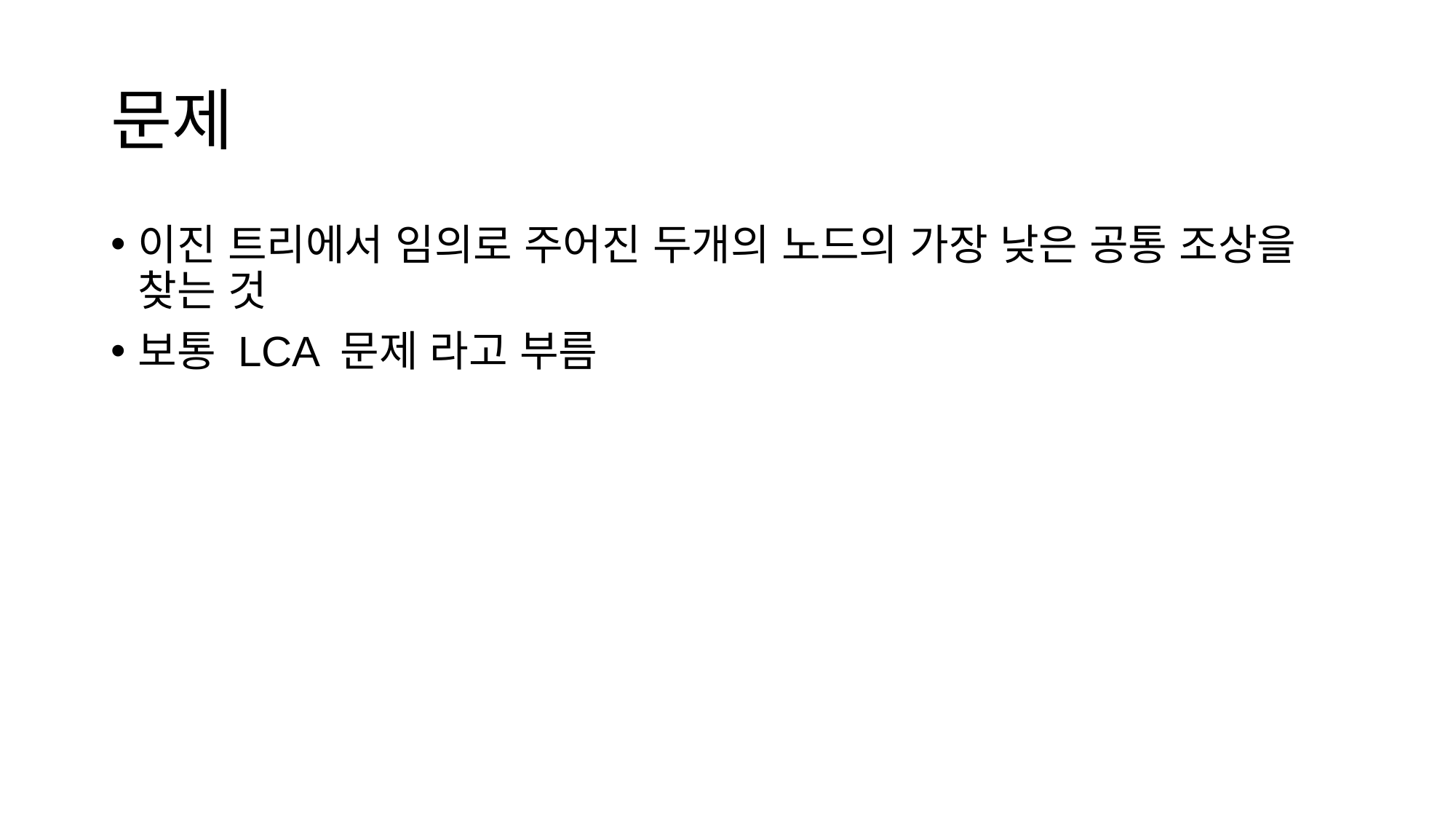

# 문제
이진 트리에서 임의로 주어진 두개의 노드의 가장 낮은 공통 조상을 찾는 것
보통 LCA 문제 라고 부름